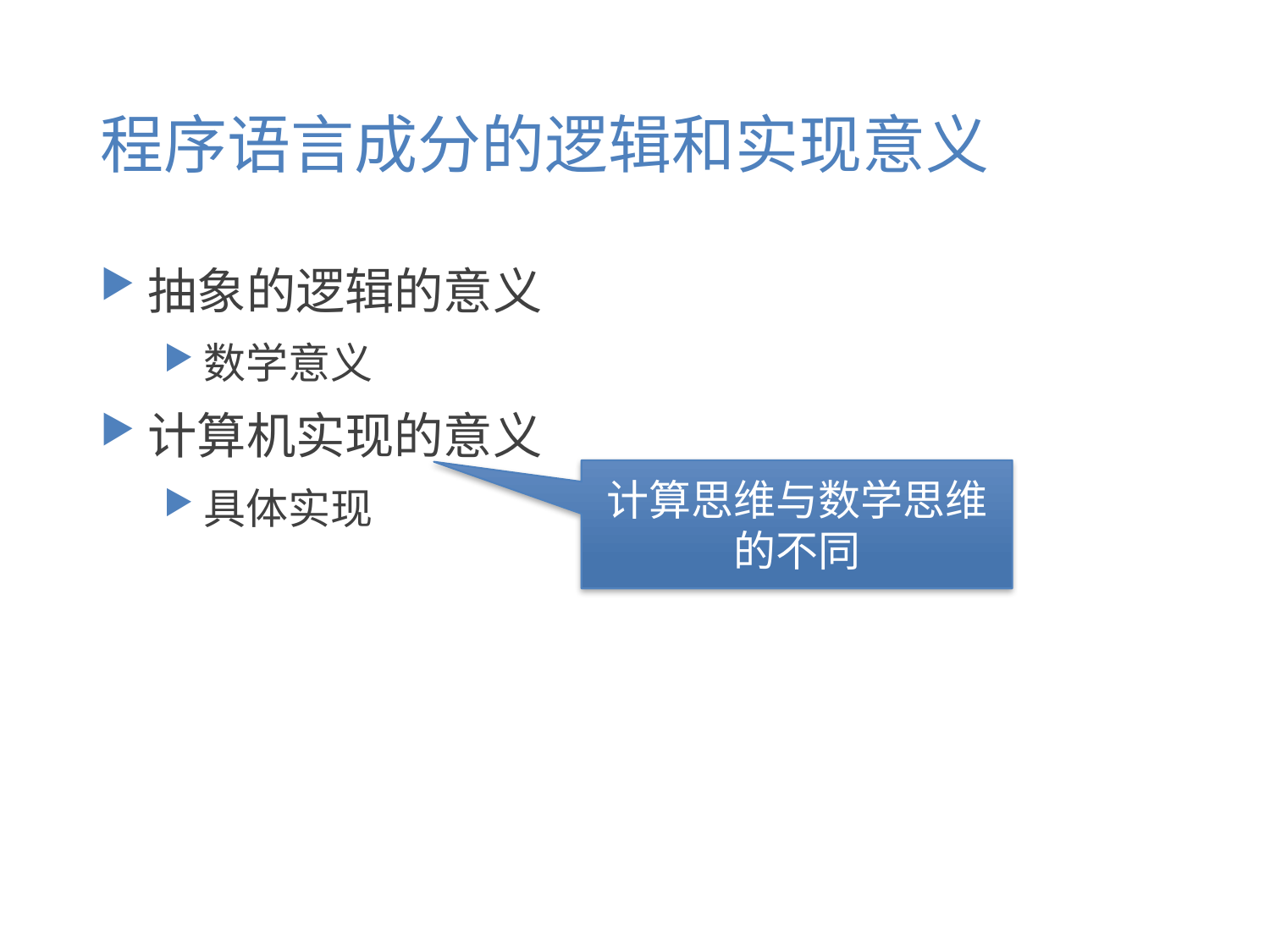

# 程序语言成分的逻辑和实现意义
抽象的逻辑的意义
数学意义
计算机实现的意义
具体实现
计算思维与数学思维的不同